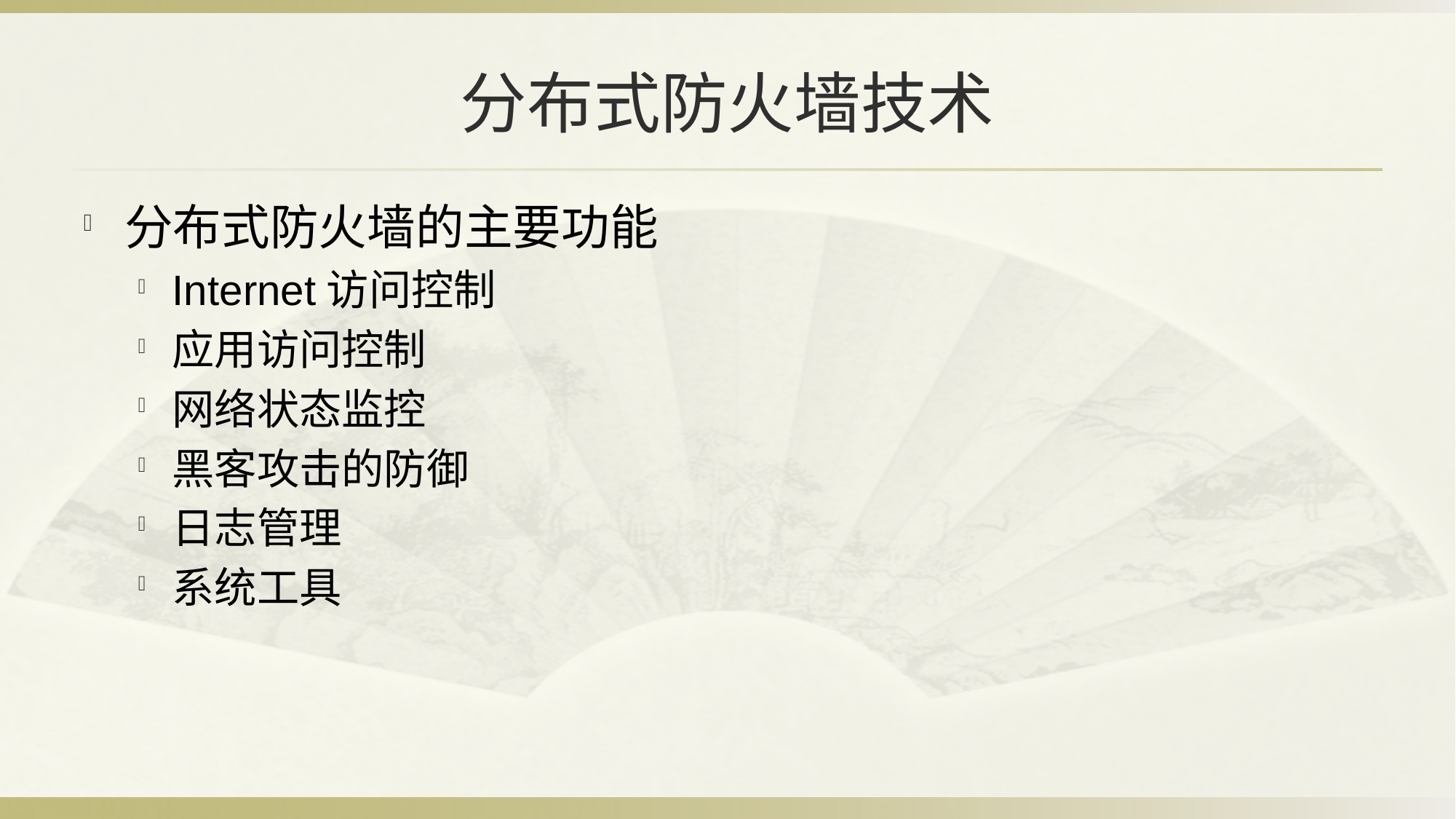

# 分布式防火墙技术
分布式防火墙的主要功能
Internet访问控制
应用访问控制
网络状态监控
黑客攻击的防御
日志管理
系统工具